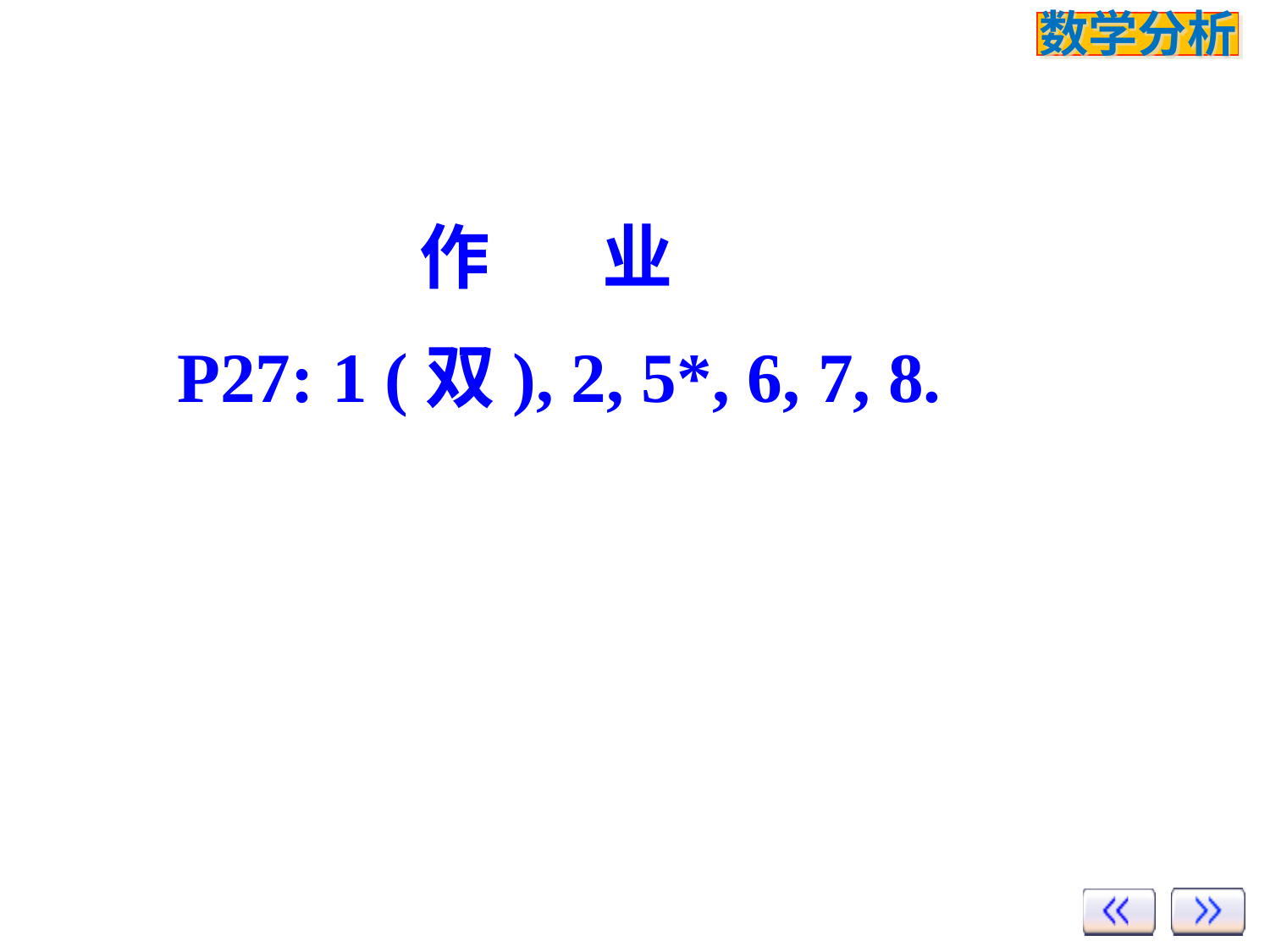

作       业
P27: 1 (双), 2, 5*, 6, 7, 8.